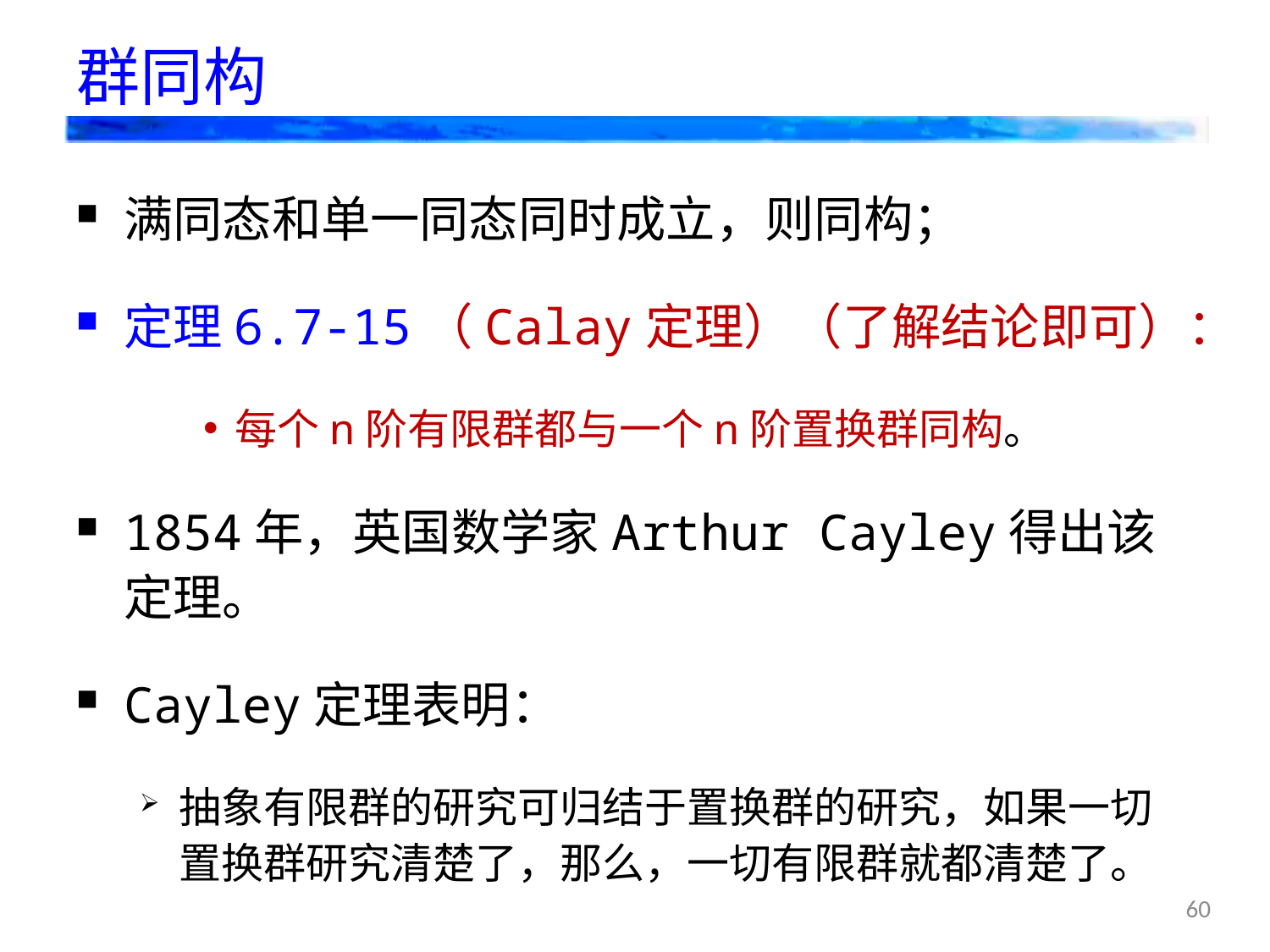

# 群同构
满同态和单一同态同时成立，则同构；
定理6.7-15（Calay定理）（了解结论即可）：
每个n阶有限群都与一个n阶置换群同构。
1854年，英国数学家Arthur Cayley得出该定理。
Cayley定理表明：
抽象有限群的研究可归结于置换群的研究，如果一切置换群研究清楚了，那么，一切有限群就都清楚了。
60